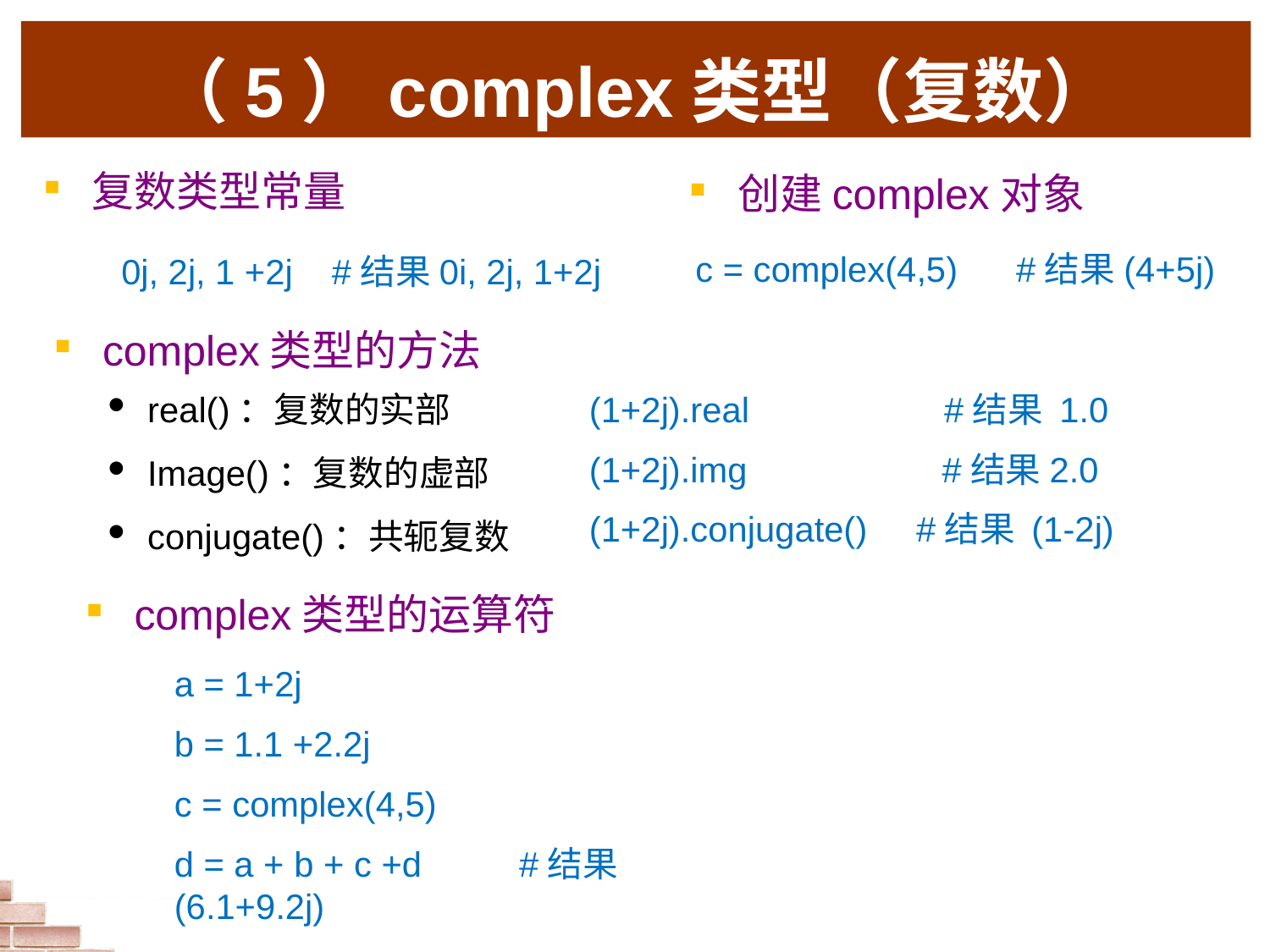

（5）complex类型（复数）
复数类型常量
创建complex对象
c = complex(4,5)      #结果(4+5j)
0j, 2j, 1 +2j    #结果0i, 2j, 1+2j
complex类型的方法
real()：复数的实部
(1+2j).real                    #结果 1.0
(1+2j).img                    #结果2.0
(1+2j).conjugate()     #结果 (1-2j)
Image()：复数的虚部
conjugate()：共轭复数
complex类型的运算符
a = 1+2j
b = 1.1 +2.2j
c = complex(4,5)
d = a + b + c +d          #结果(6.1+9.2j)